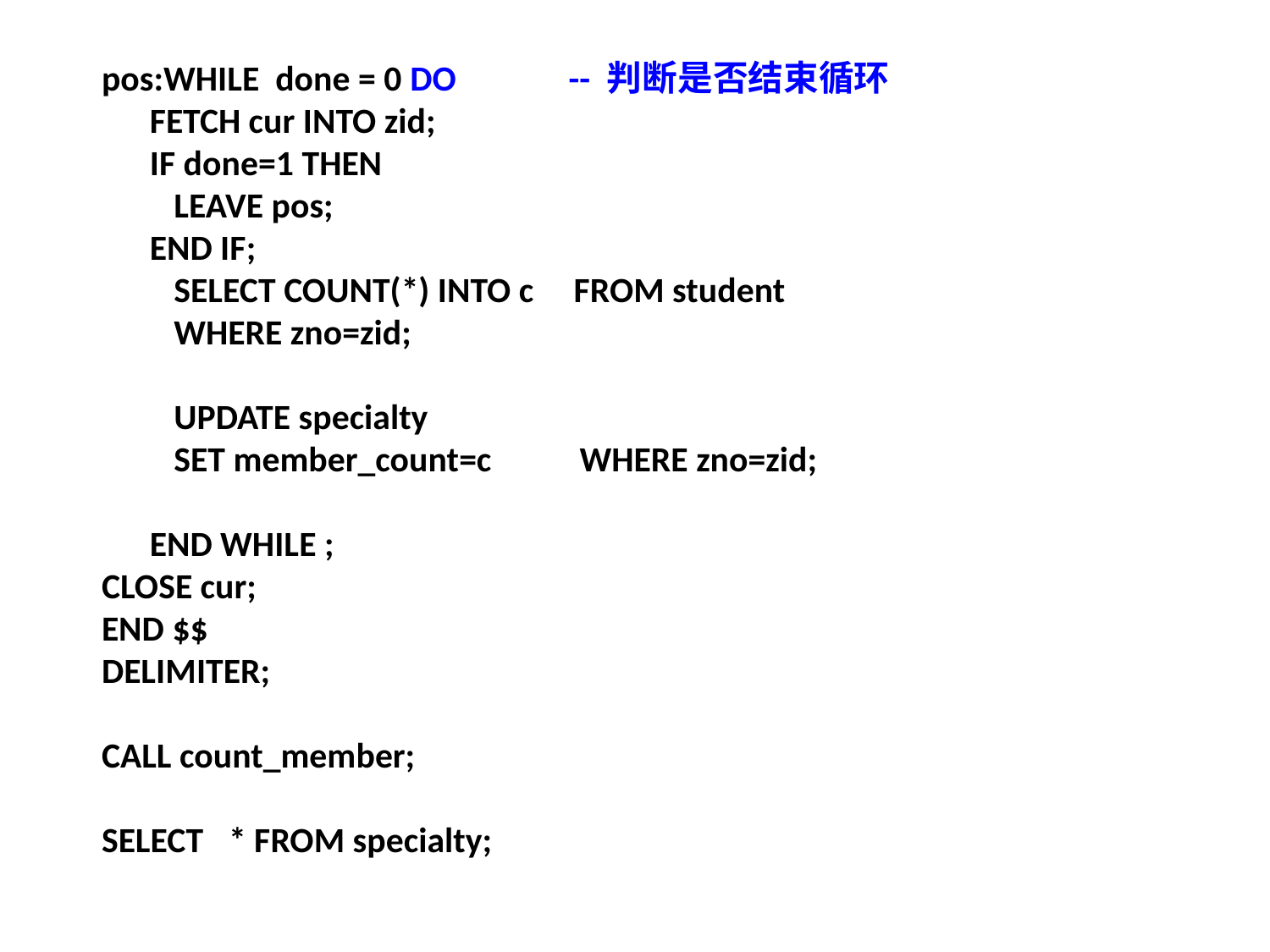

pos:WHILE  done = 0 DO              -- 判断是否结束循环
      FETCH cur INTO zid;
      IF done=1 THEN
         LEAVE pos;
      END IF;
         SELECT COUNT(*) INTO c     FROM student
         WHERE zno=zid;

         UPDATE specialty
         SET member_count=c           WHERE zno=zid;

      END WHILE ;
CLOSE cur;
END $$
DELIMITER;

CALL count_member;

SELECT 	* FROM specialty;